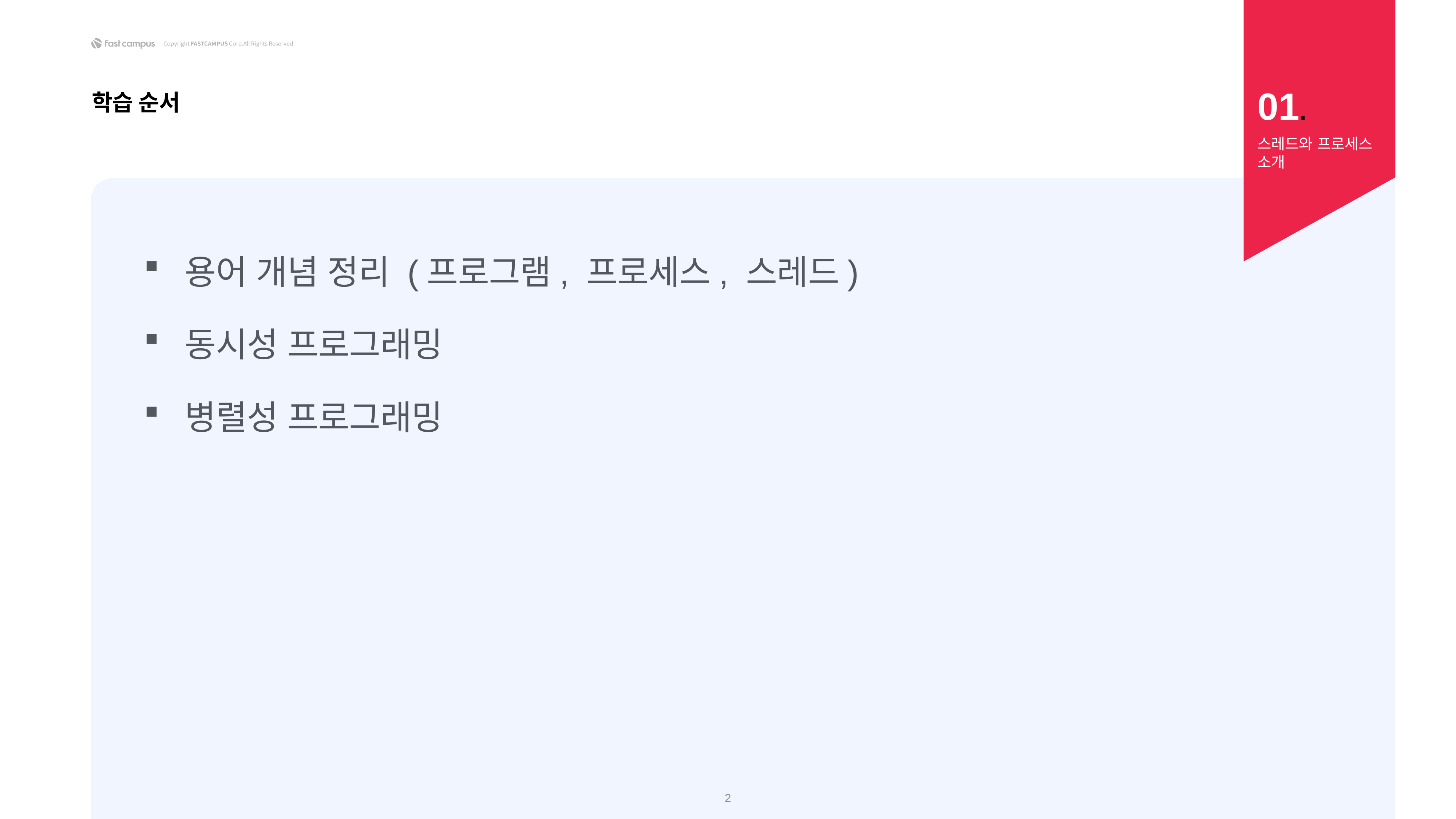

01.
학습 순서
스레드와 프로세스 소개
용어 개념 정리 (프로그램, 프로세스, 스레드)
동시성 프로그래밍
병렬성 프로그래밍
2